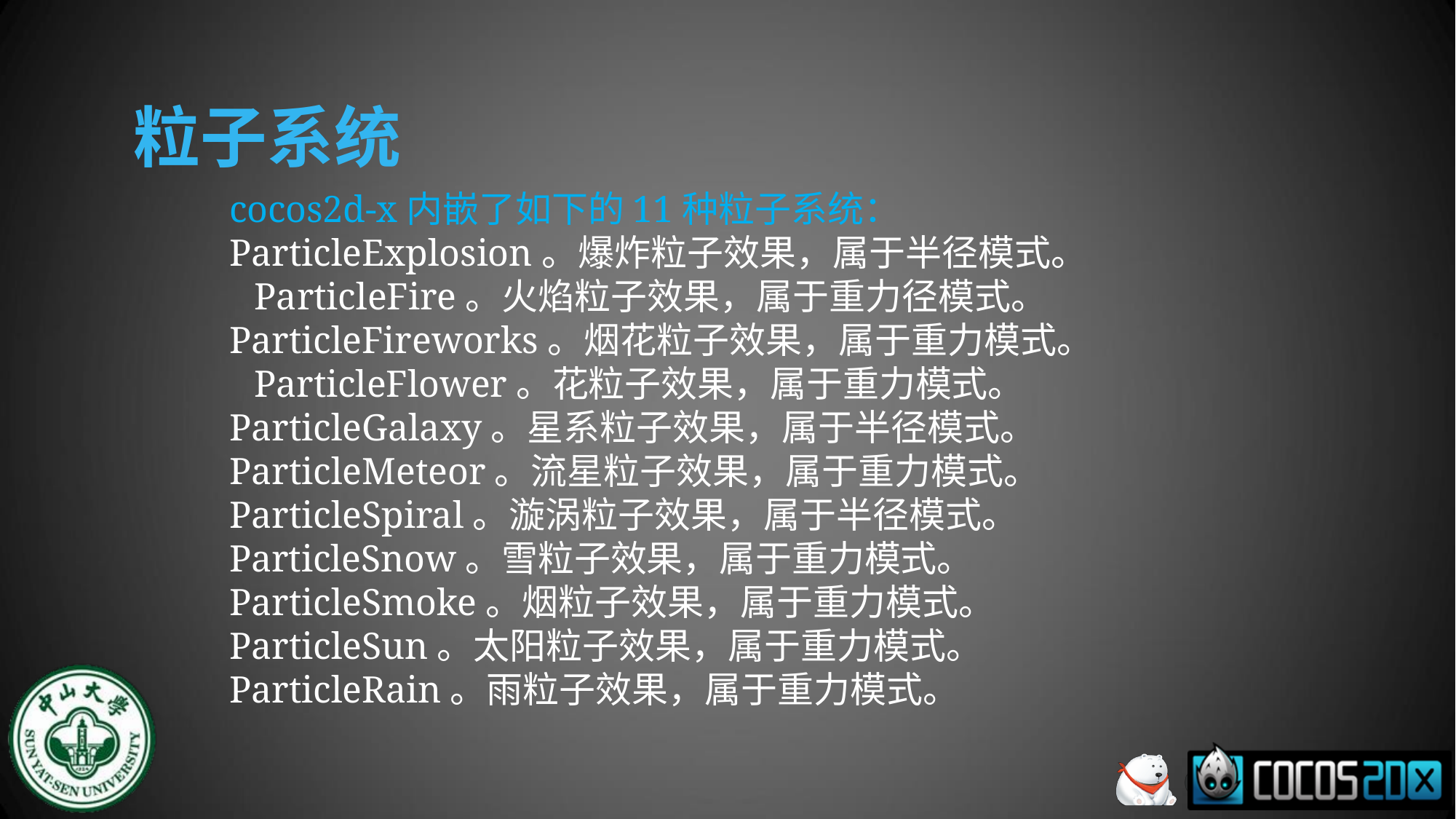

# 粒子系统
cocos2d-x内嵌了如下的11种粒子系统：  ParticleExplosion。爆炸粒子效果，属于半径模式。  ParticleFire。火焰粒子效果，属于重力径模式。  ParticleFireworks。烟花粒子效果，属于重力模式。  ParticleFlower。花粒子效果，属于重力模式。  ParticleGalaxy。星系粒子效果，属于半径模式。  ParticleMeteor。流星粒子效果，属于重力模式。  ParticleSpiral。漩涡粒子效果，属于半径模式。  ParticleSnow。雪粒子效果，属于重力模式。  ParticleSmoke。烟粒子效果，属于重力模式。  ParticleSun。太阳粒子效果，属于重力模式。  ParticleRain。雨粒子效果，属于重力模式。